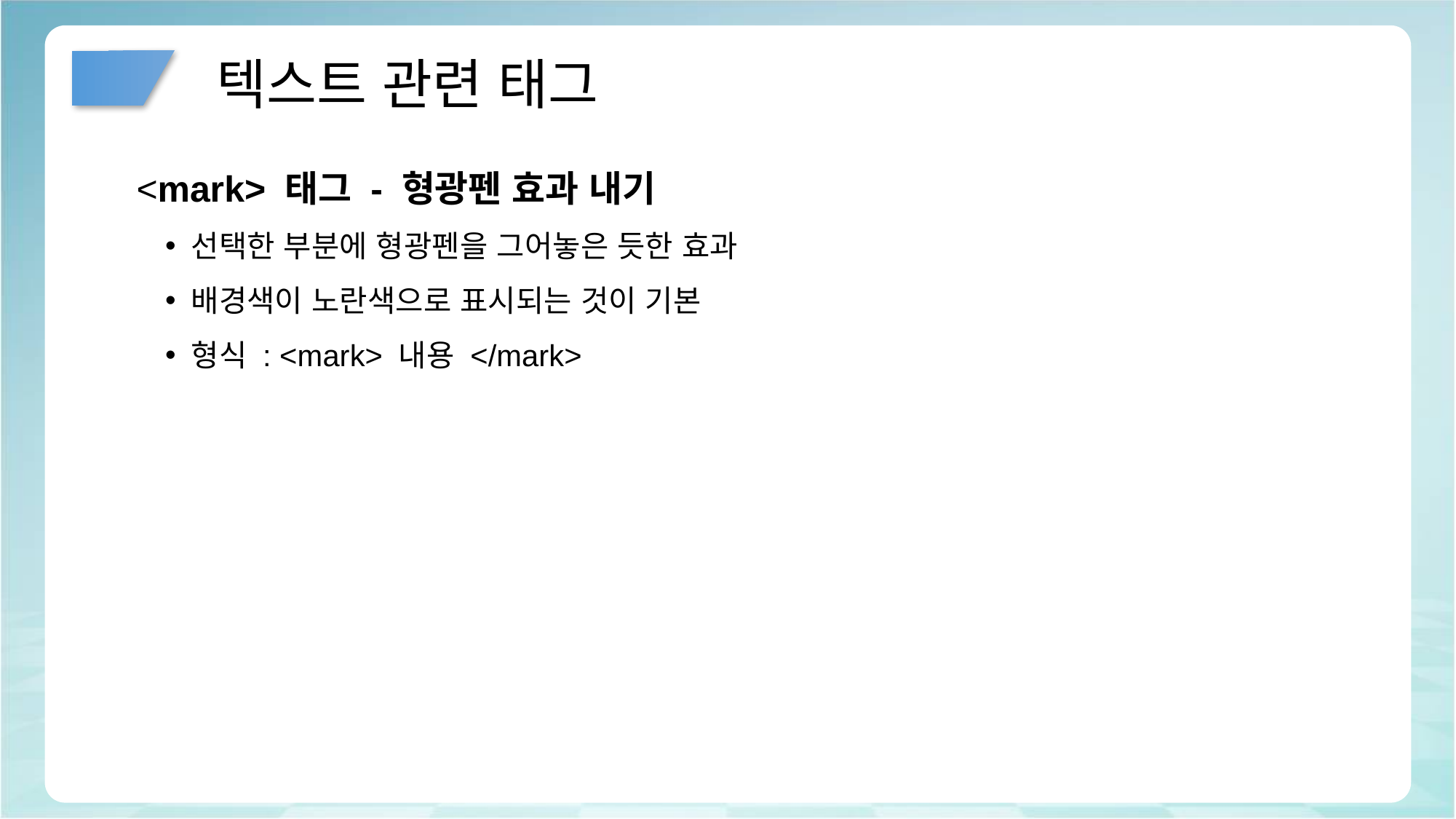

# 텍스트 관련 태그
<mark> 태그 - 형광펜 효과 내기
선택한 부분에 형광펜을 그어놓은 듯한 효과
배경색이 노란색으로 표시되는 것이 기본
형식 : <mark> 내용 </mark>